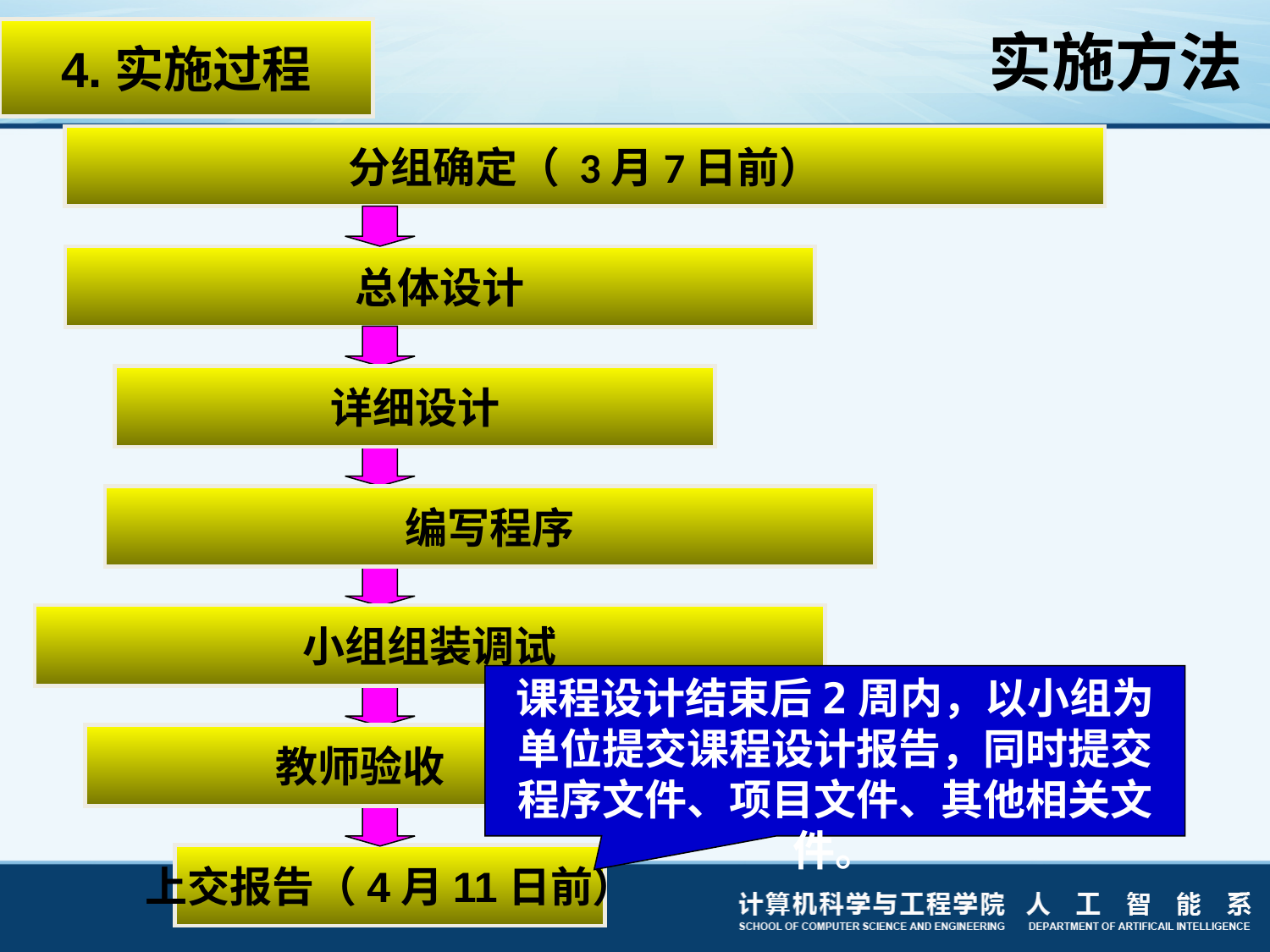

实施方法
4.实施过程
分组确定（ 3月7日前）

总体设计

详细设计

编写程序

小组组装调试
课程设计结束后2周内，以小组为单位提交课程设计报告，同时提交程序文件、项目文件、其他相关文件。

教师验收

上交报告（4月11日前）